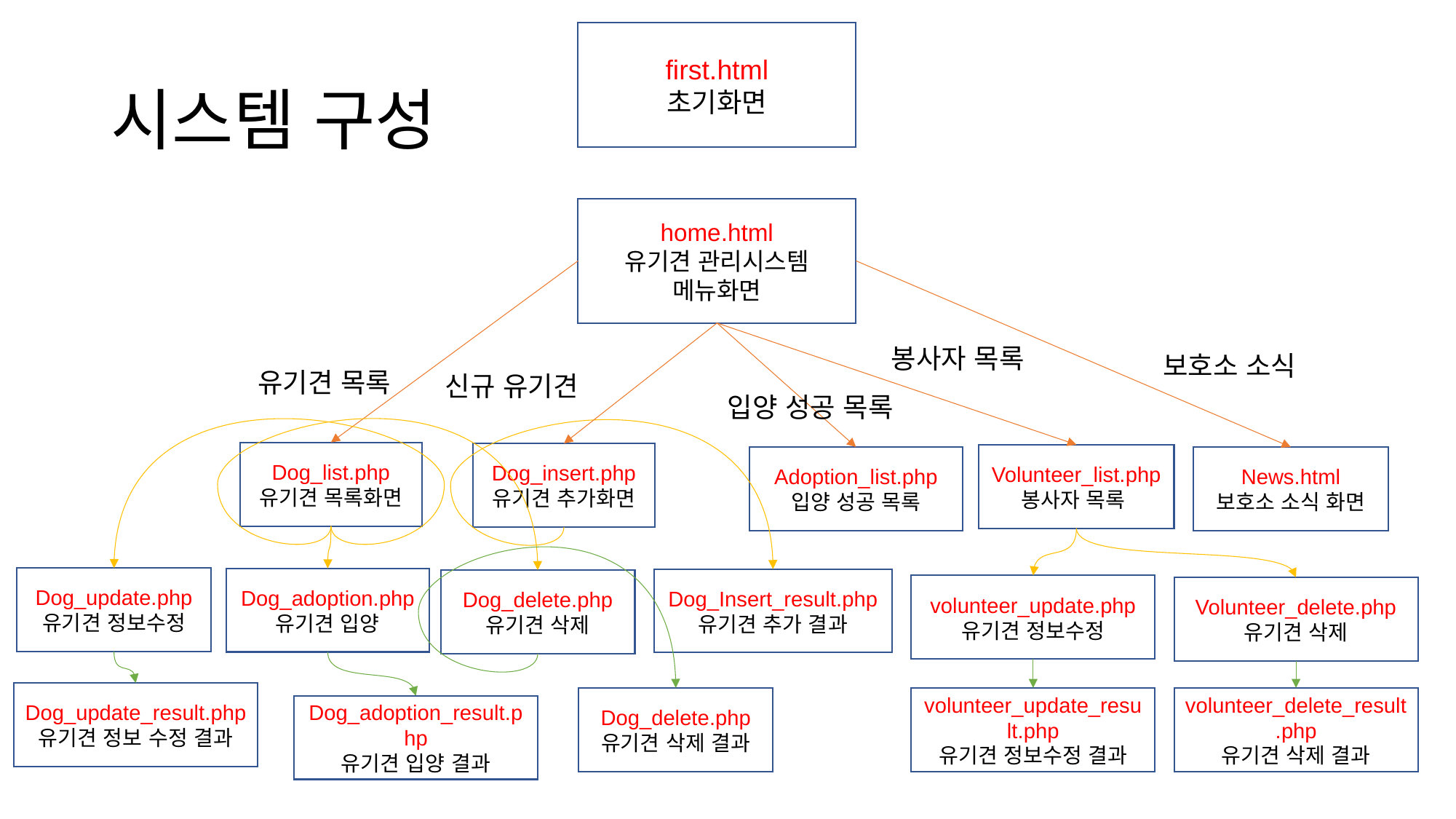

first.html
초기화면
# 시스템 구성
home.html
유기견 관리시스템 메뉴화면
봉사자 목록
보호소 소식
유기견 목록
신규 유기견
입양 성공 목록
Dog_list.php
유기견 목록화면
Dog_insert.php
유기견 추가화면
Volunteer_list.php
봉사자 목록
Adoption_list.php
입양 성공 목록
News.html
보호소 소식 화면
Dog_update.php
유기견 정보수정
Dog_adoption.php
유기견 입양
Dog_Insert_result.php
유기견 추가 결과
Dog_delete.php
유기견 삭제
volunteer_update.php
유기견 정보수정
Volunteer_delete.php
유기견 삭제
Dog_update_result.php
유기견 정보 수정 결과
Dog_delete.php
유기견 삭제 결과
volunteer_update_result.php
유기견 정보수정 결과
volunteer_delete_result.php
유기견 삭제 결과
Dog_adoption_result.php
유기견 입양 결과